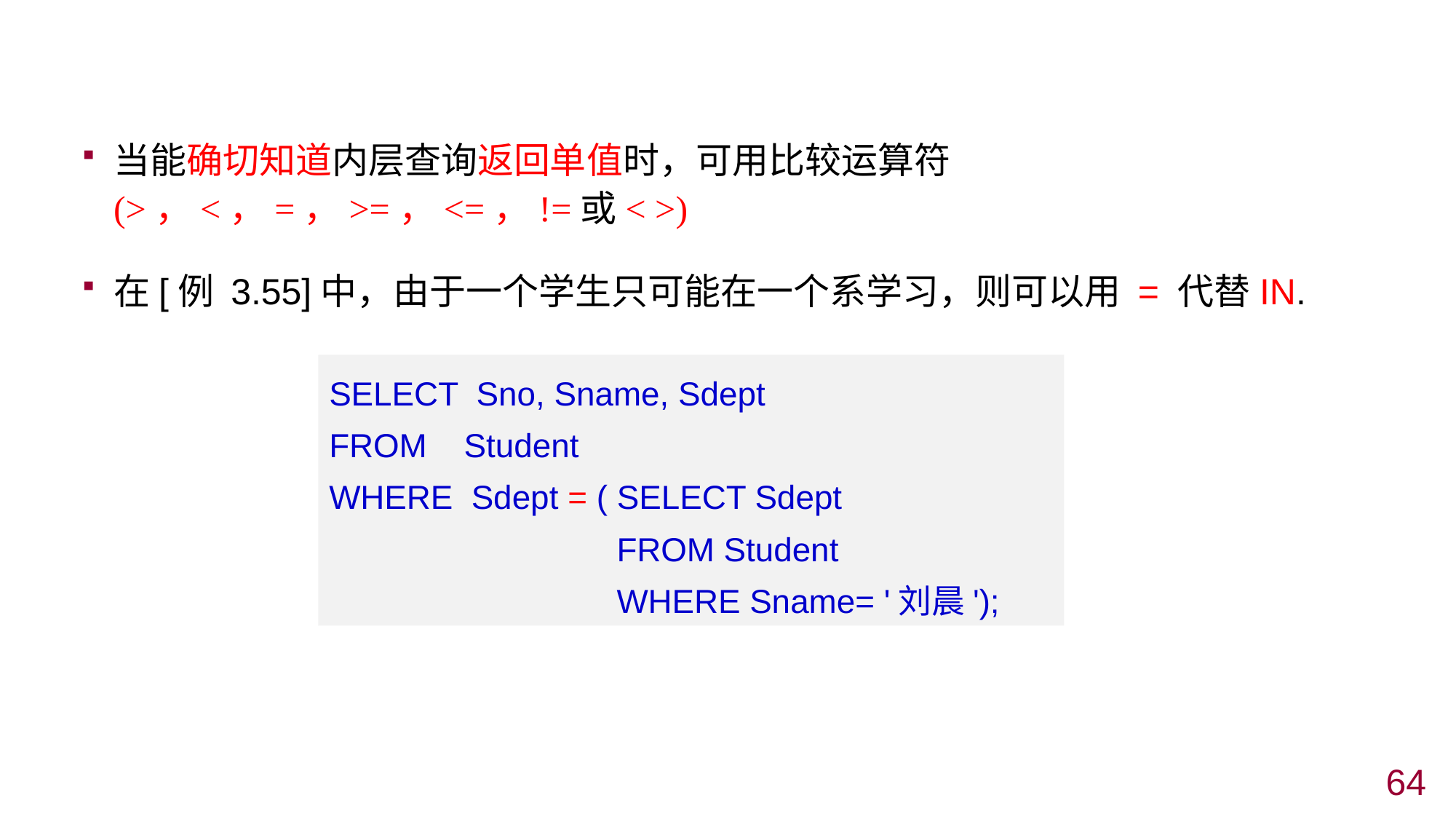

#
当能确切知道内层查询返回单值时，可用比较运算符(>，<，=，>=，<=，!=或< >)

在[例 3.55]中，由于一个学生只可能在一个系学习，则可以用 = 代替IN.

SELECT  Sno, Sname, Sdept
FROM    Student
WHERE  Sdept = ( SELECT Sdept
                               FROM Student
                               WHERE Sname= '刘晨');
64